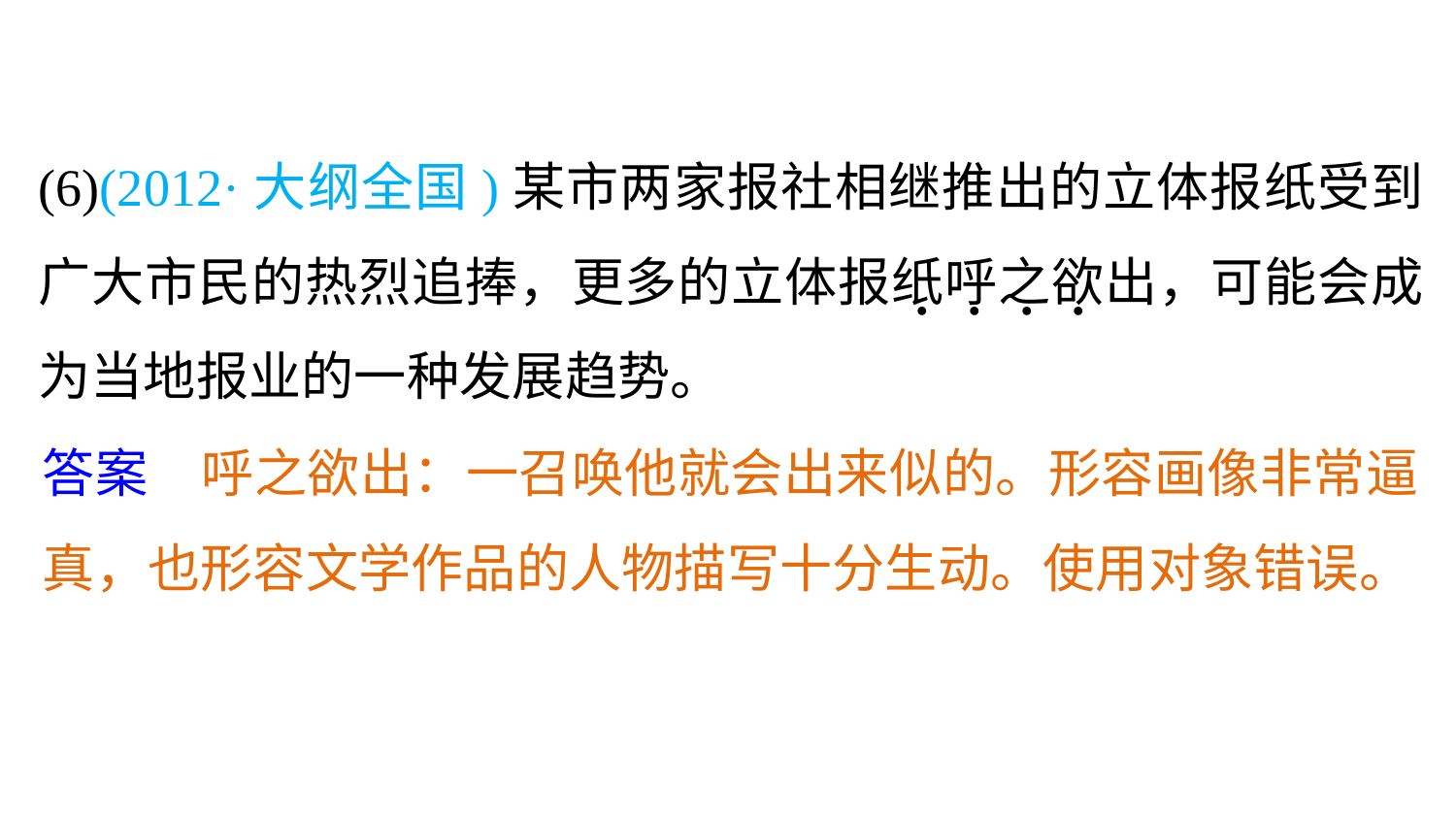

(6)(2012·大纲全国)某市两家报社相继推出的立体报纸受到广大市民的热烈追捧，更多的立体报纸呼之欲出，可能会成为当地报业的一种发展趋势。
.   .   .   .
答案　呼之欲出：一召唤他就会出来似的。形容画像非常逼真，也形容文学作品的人物描写十分生动。使用对象错误。